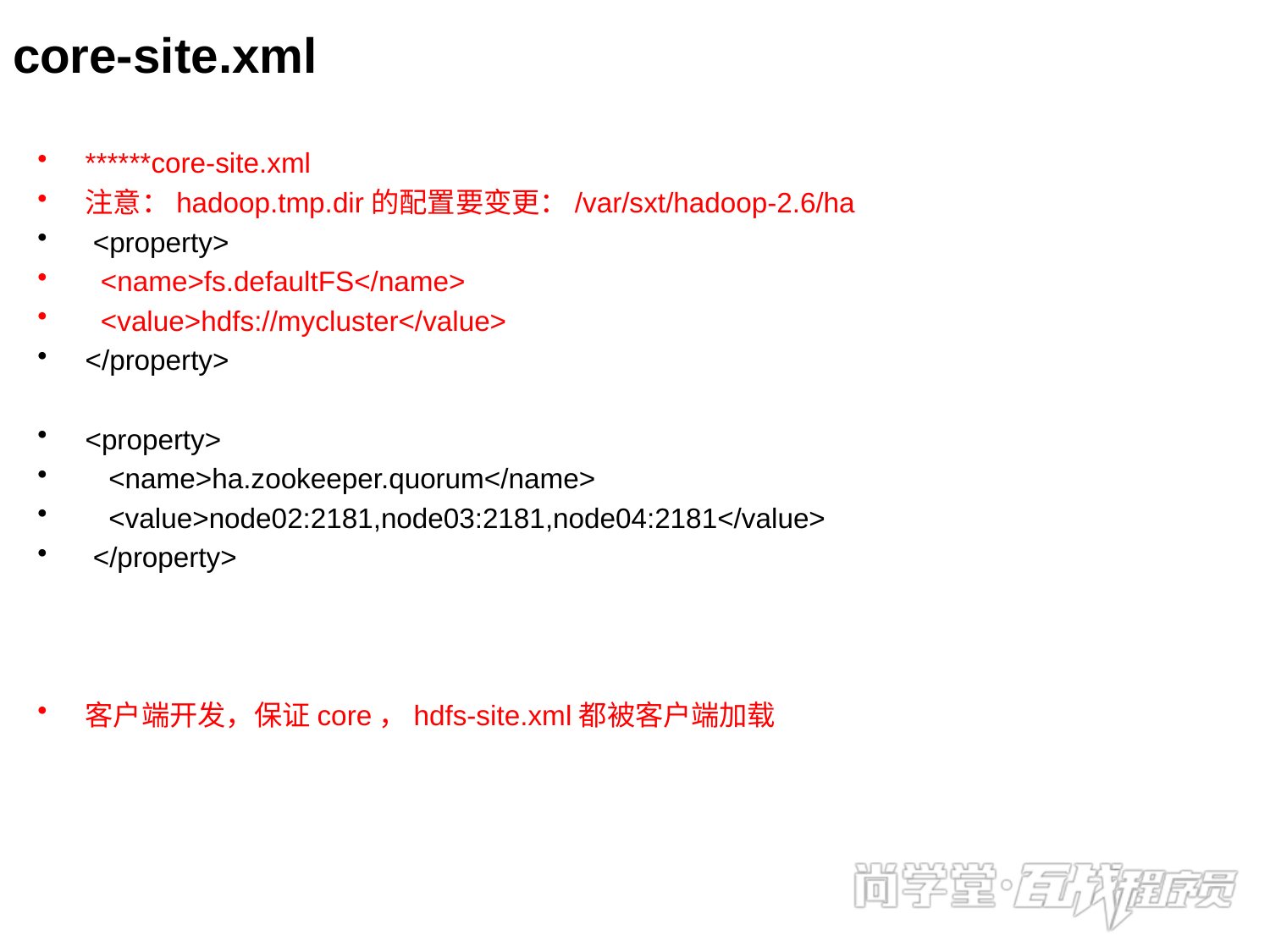

# core-site.xml
******core-site.xml
注意：hadoop.tmp.dir的配置要变更：/var/sxt/hadoop-2.6/ha
 <property>
  <name>fs.defaultFS</name>
  <value>hdfs://mycluster</value>
</property>

<property>
   <name>ha.zookeeper.quorum</name>
   <value>node02:2181,node03:2181,node04:2181</value>
 </property>

客户端开发，保证core，hdfs-site.xml都被客户端加载